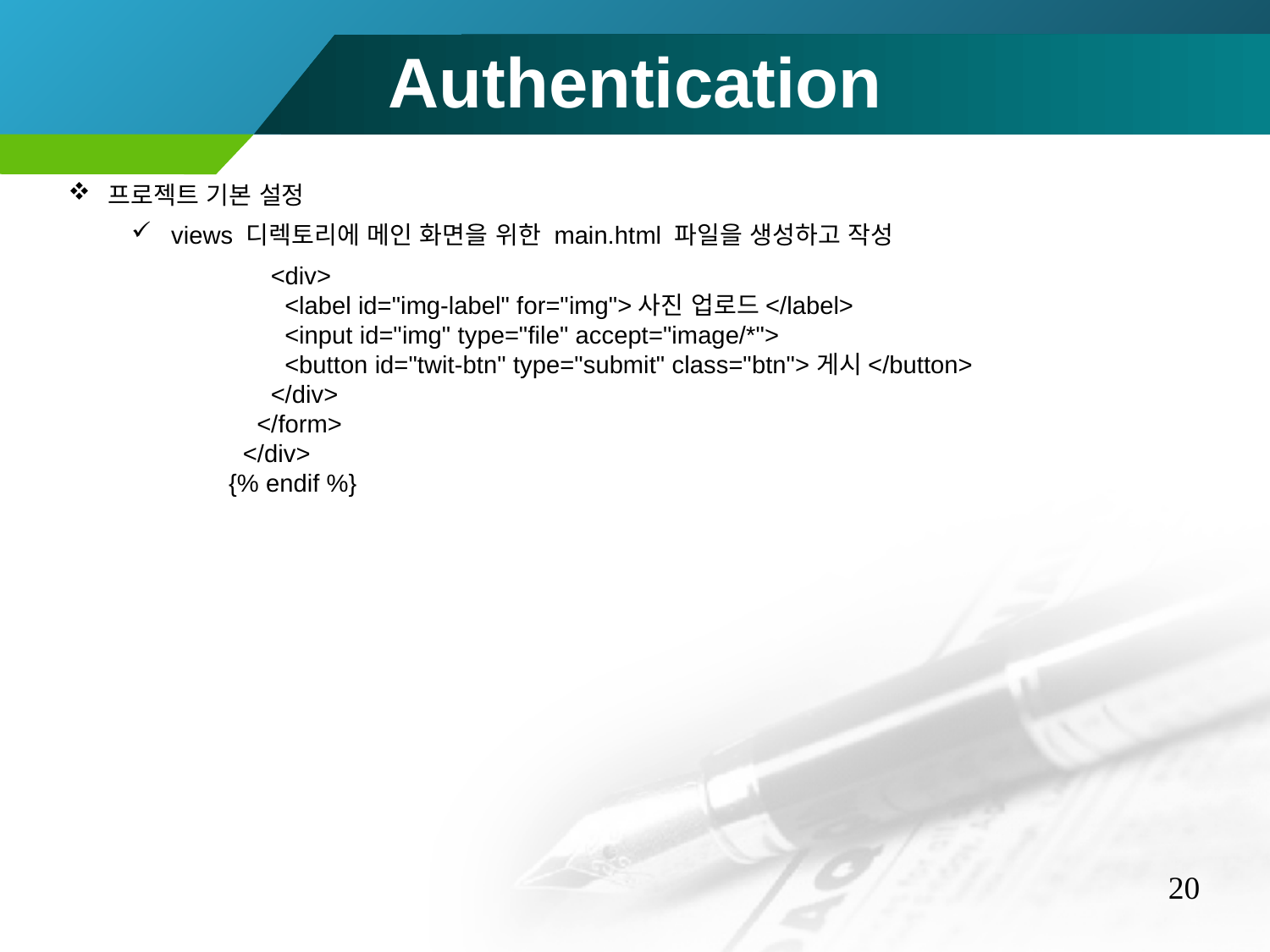

Authentication
프로젝트 기본 설정
views 디렉토리에 메인 화면을 위한 main.html 파일을 생성하고 작성
            <div>
              <label id="img-label" for="img">사진 업로드</label>
              <input id="img" type="file" accept="image/*">
              <button id="twit-btn" type="submit" class="btn">게시</button>
            </div>
          </form>
        </div>
      {% endif %}

20